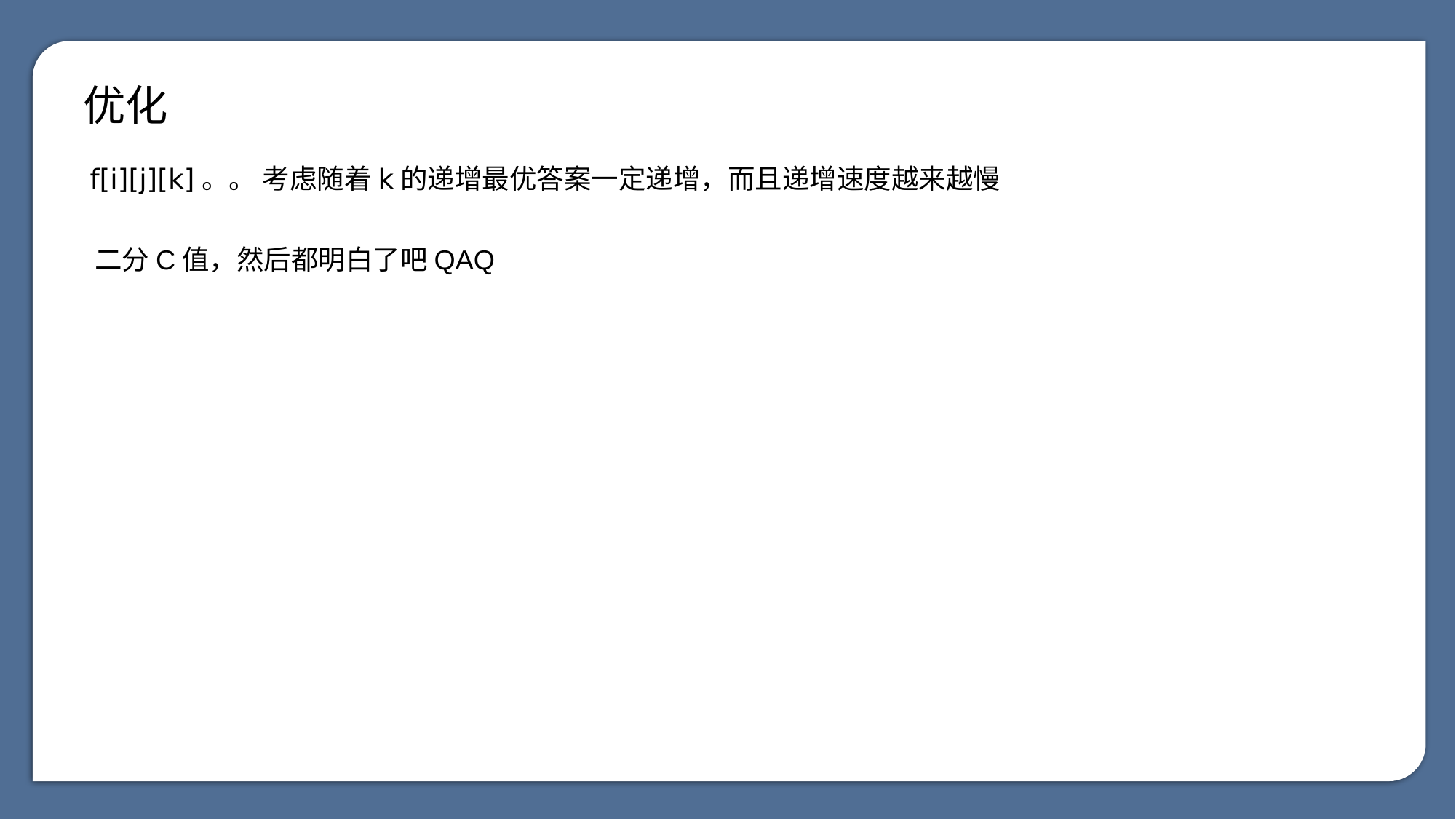

优化
f[i][j][k]。。 考虑随着k的递增最优答案一定递增，而且递增速度越来越慢
二分C值，然后都明白了吧QAQ